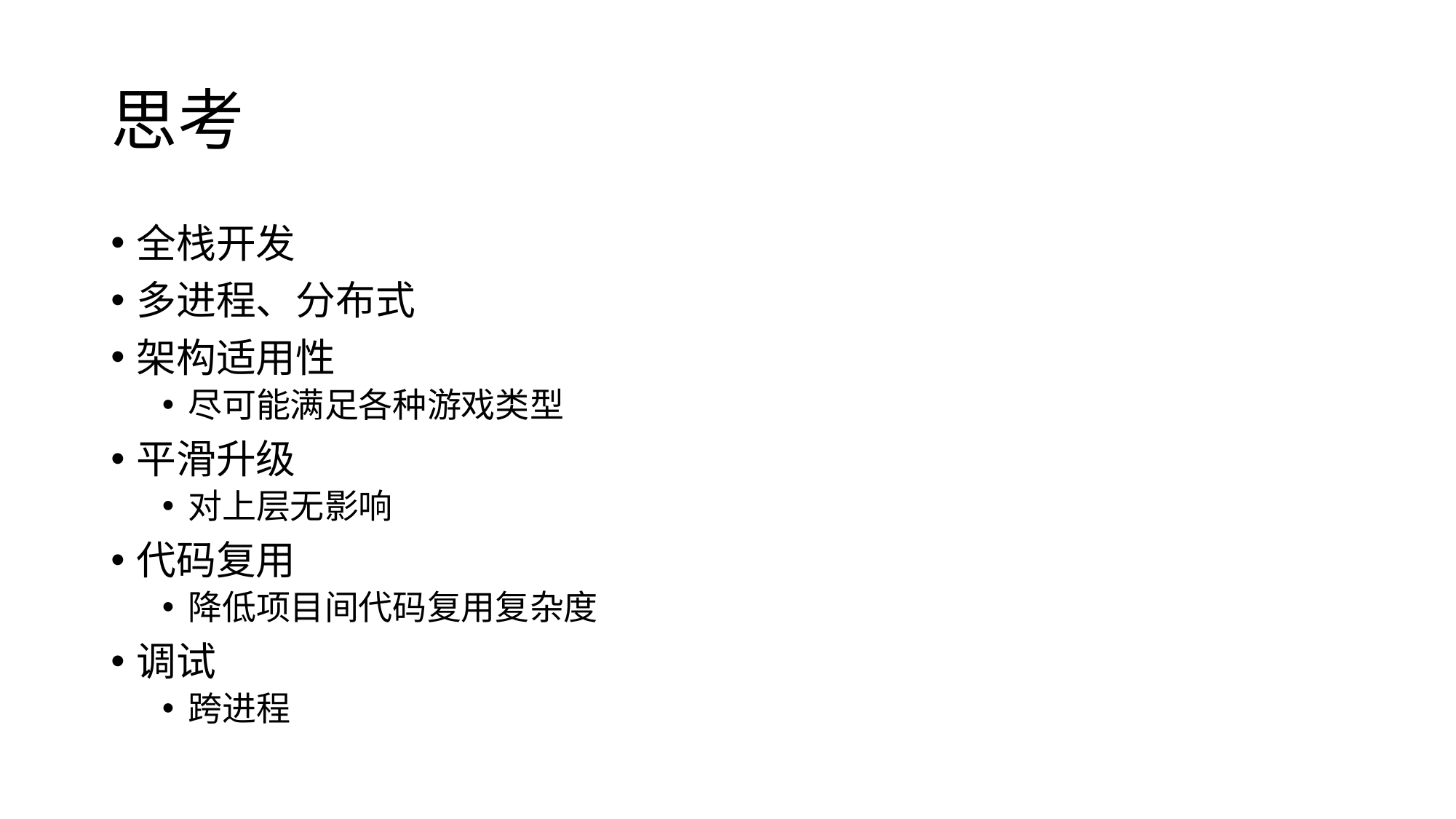

# 思考
全栈开发
多进程、分布式
架构适用性
尽可能满足各种游戏类型
平滑升级
对上层无影响
代码复用
降低项目间代码复用复杂度
调试
跨进程